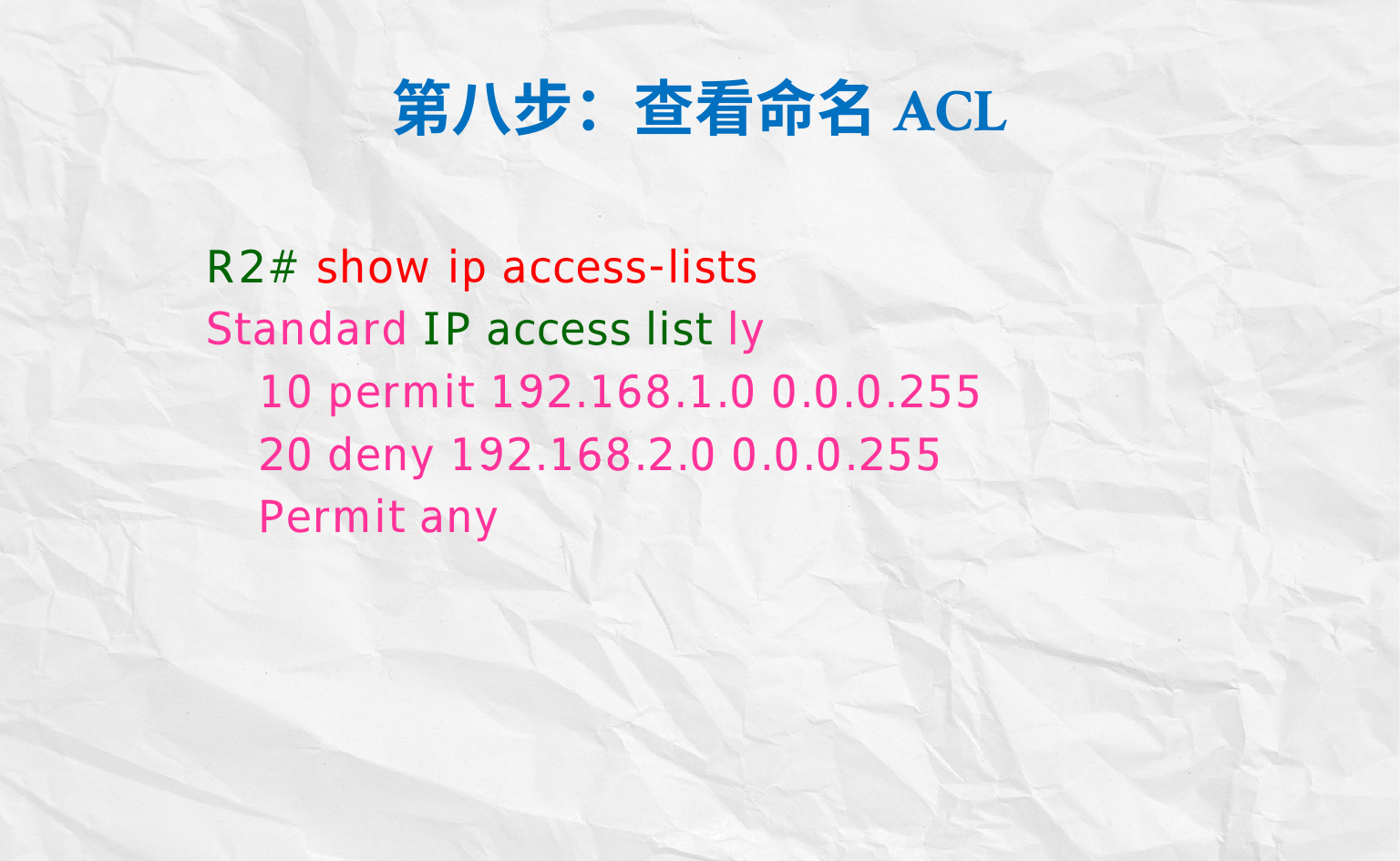

# 第八步：查看命名ACL
R2# show ip access-lists
Standard IP access list ly
    10 permit 192.168.1.0 0.0.0.255
    20 deny 192.168.2.0 0.0.0.255
    Permit any

66